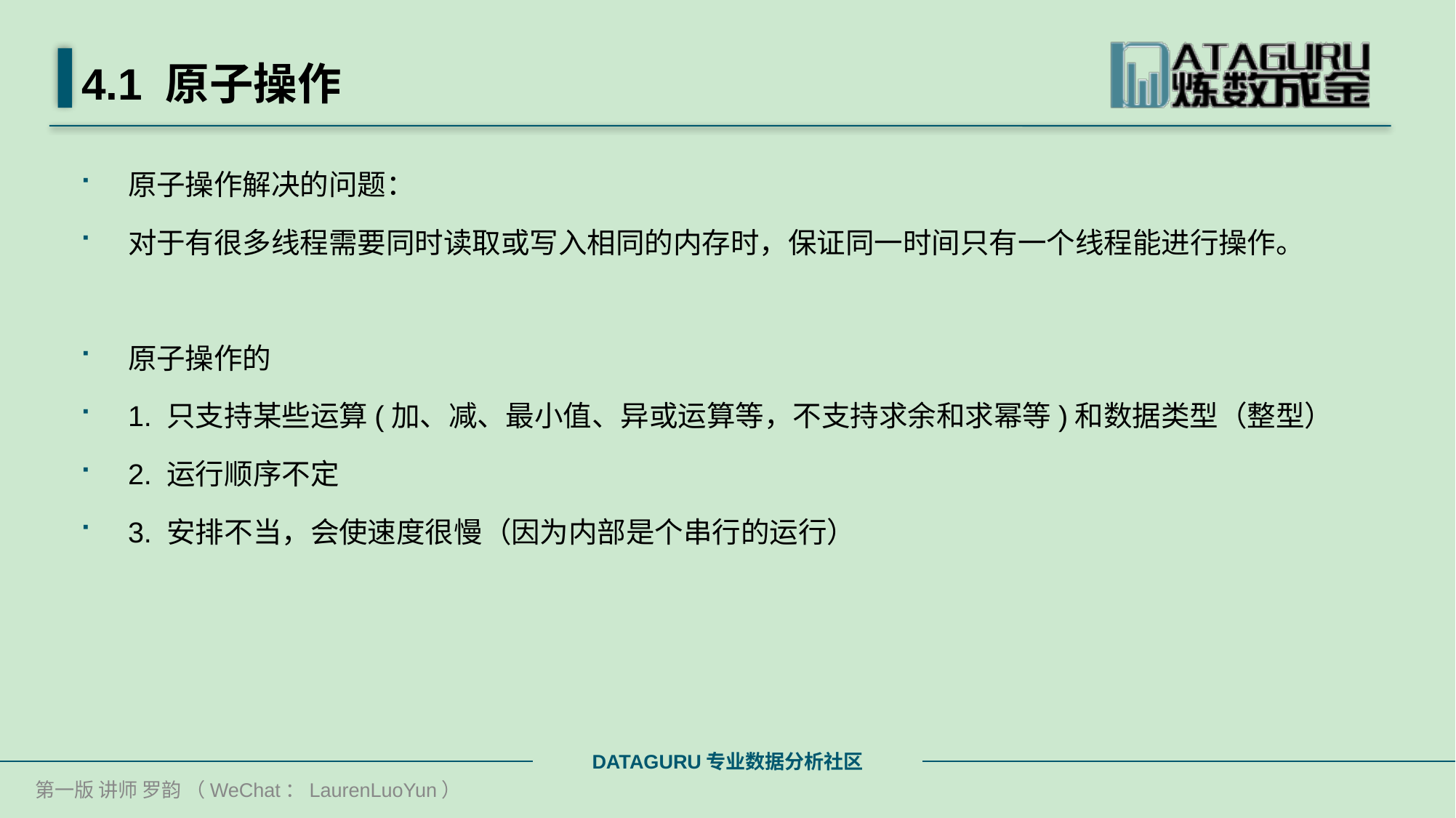

# 4.1 原子操作
原子操作解决的问题：
对于有很多线程需要同时读取或写入相同的内存时，保证同一时间只有一个线程能进行操作。

原子操作的
1. 只支持某些运算(加、减、最小值、异或运算等，不支持求余和求幂等)和数据类型（整型）
2. 运行顺序不定
3. 安排不当，会使速度很慢（因为内部是个串行的运行）